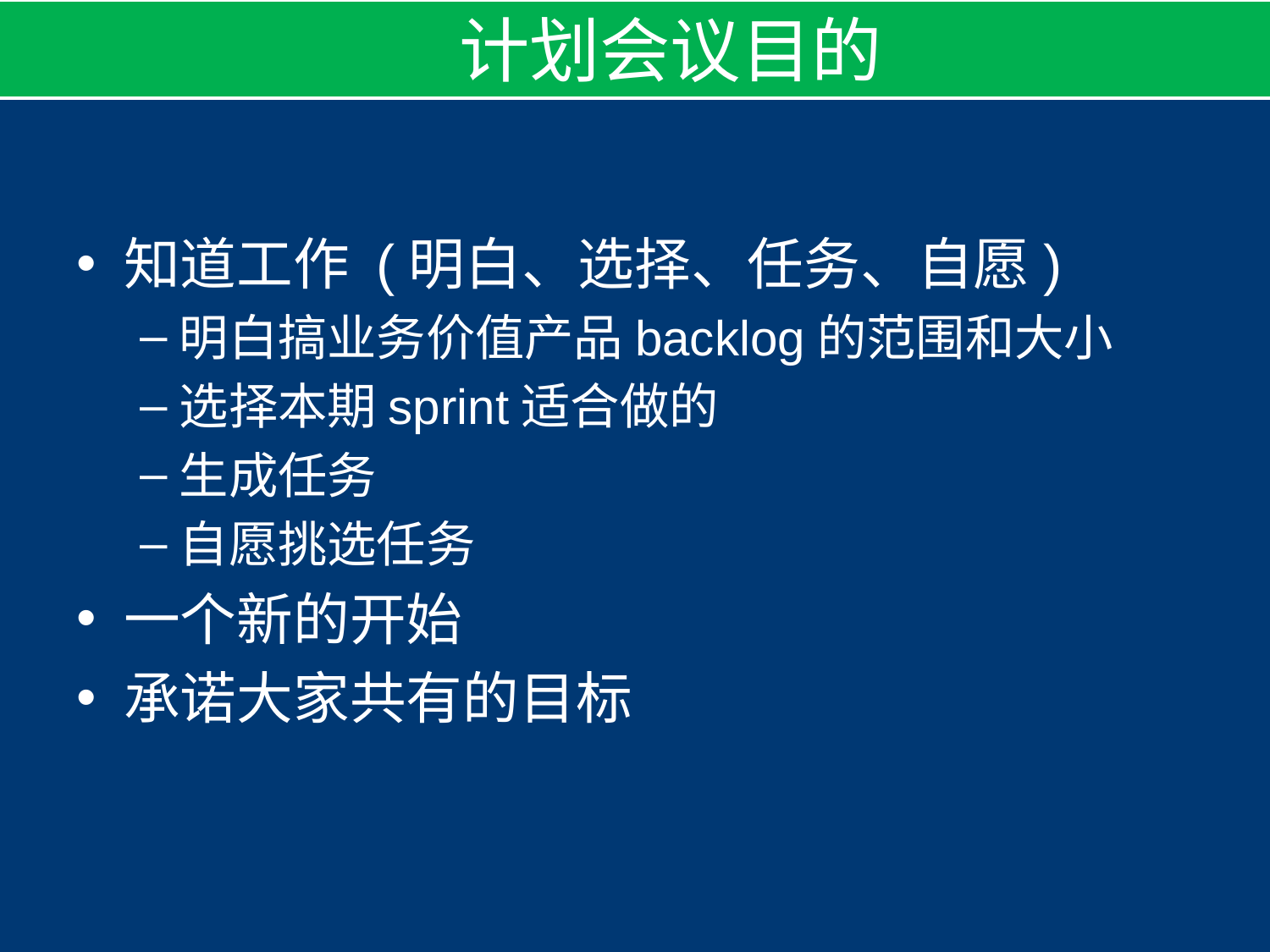

计划会议目的
知道工作 (明白、选择、任务、自愿)
明白搞业务价值产品backlog的范围和大小
选择本期sprint适合做的
生成任务
自愿挑选任务
一个新的开始
承诺大家共有的目标